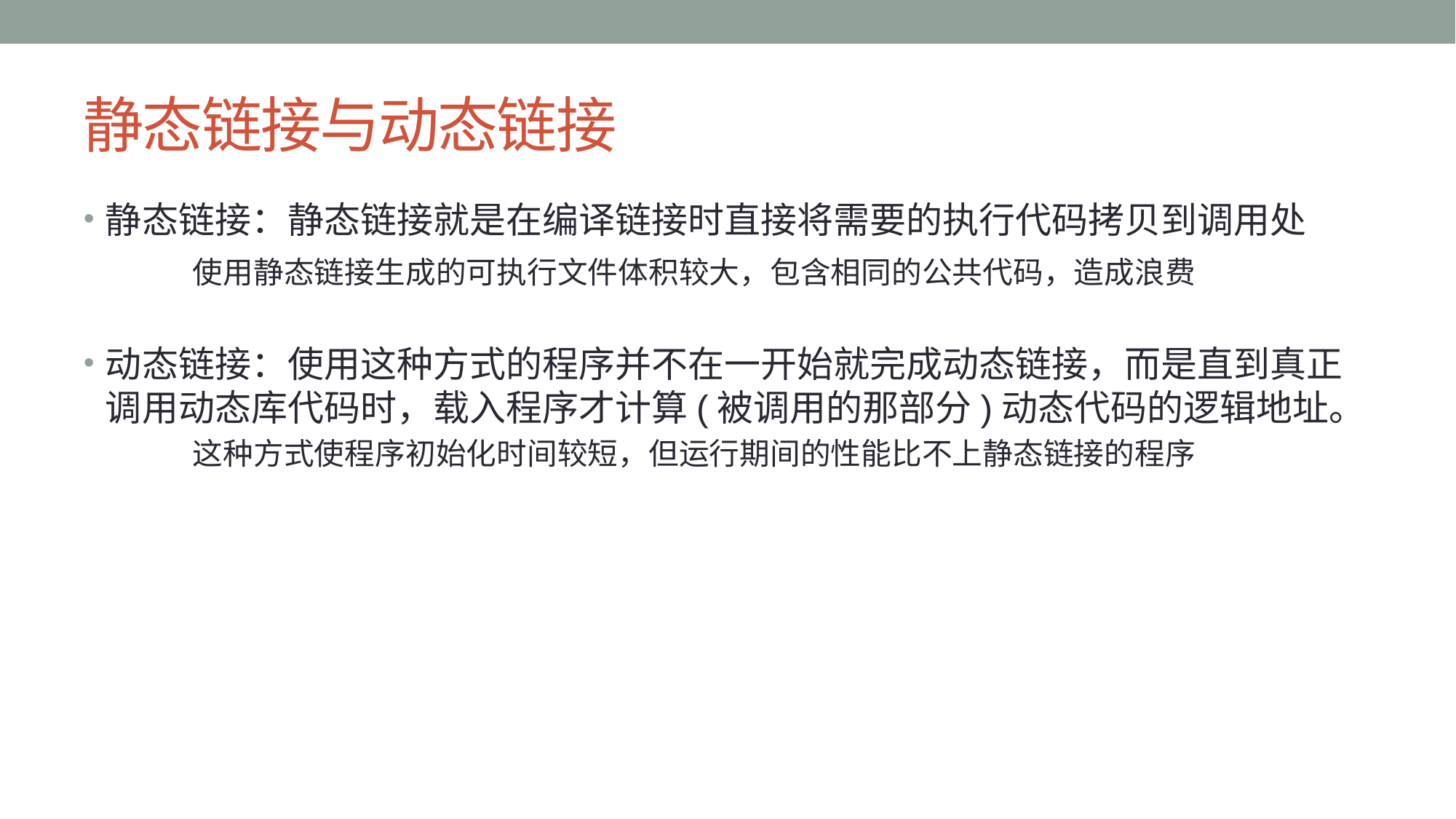

# 静态链接与动态链接
静态链接：静态链接就是在编译链接时直接将需要的执行代码拷贝到调用处
	使用静态链接生成的可执行文件体积较大，包含相同的公共代码，造成浪费

动态链接：使用这种方式的程序并不在一开始就完成动态链接，而是直到真正调用动态库代码时，载入程序才计算(被调用的那部分)动态代码的逻辑地址。
	这种方式使程序初始化时间较短，但运行期间的性能比不上静态链接的程序